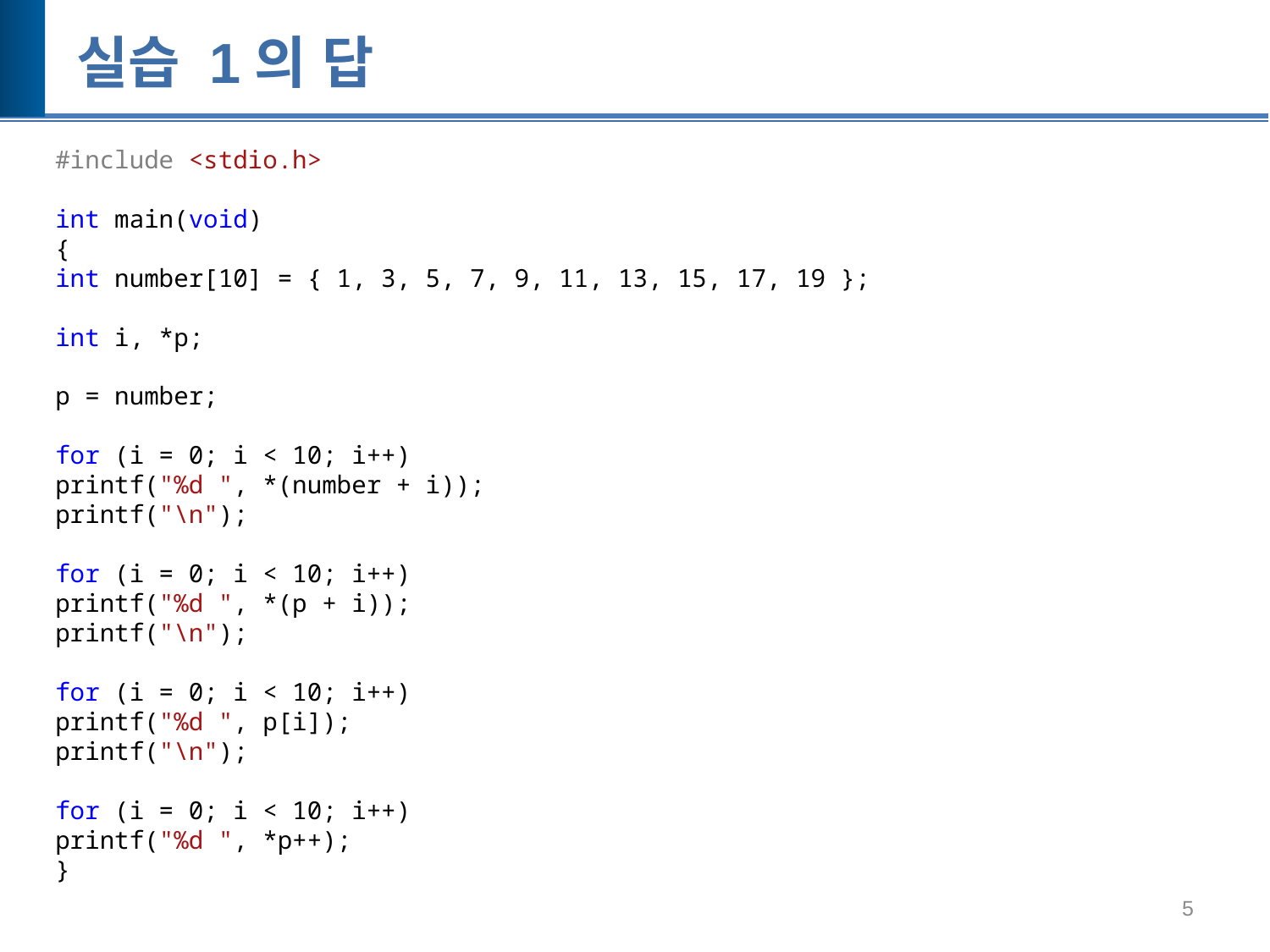

# 실습 1의 답
#include <stdio.h>

int main(void)
{
int number[10] = { 1, 3, 5, 7, 9, 11, 13, 15, 17, 19 };

int i, *p;

p = number;

for (i = 0; i < 10; i++)
printf("%d ", *(number + i));
printf("\n");

for (i = 0; i < 10; i++)
printf("%d ", *(p + i));
printf("\n");

for (i = 0; i < 10; i++)
printf("%d ", p[i]);
printf("\n");

for (i = 0; i < 10; i++)
printf("%d ", *p++);
}
5